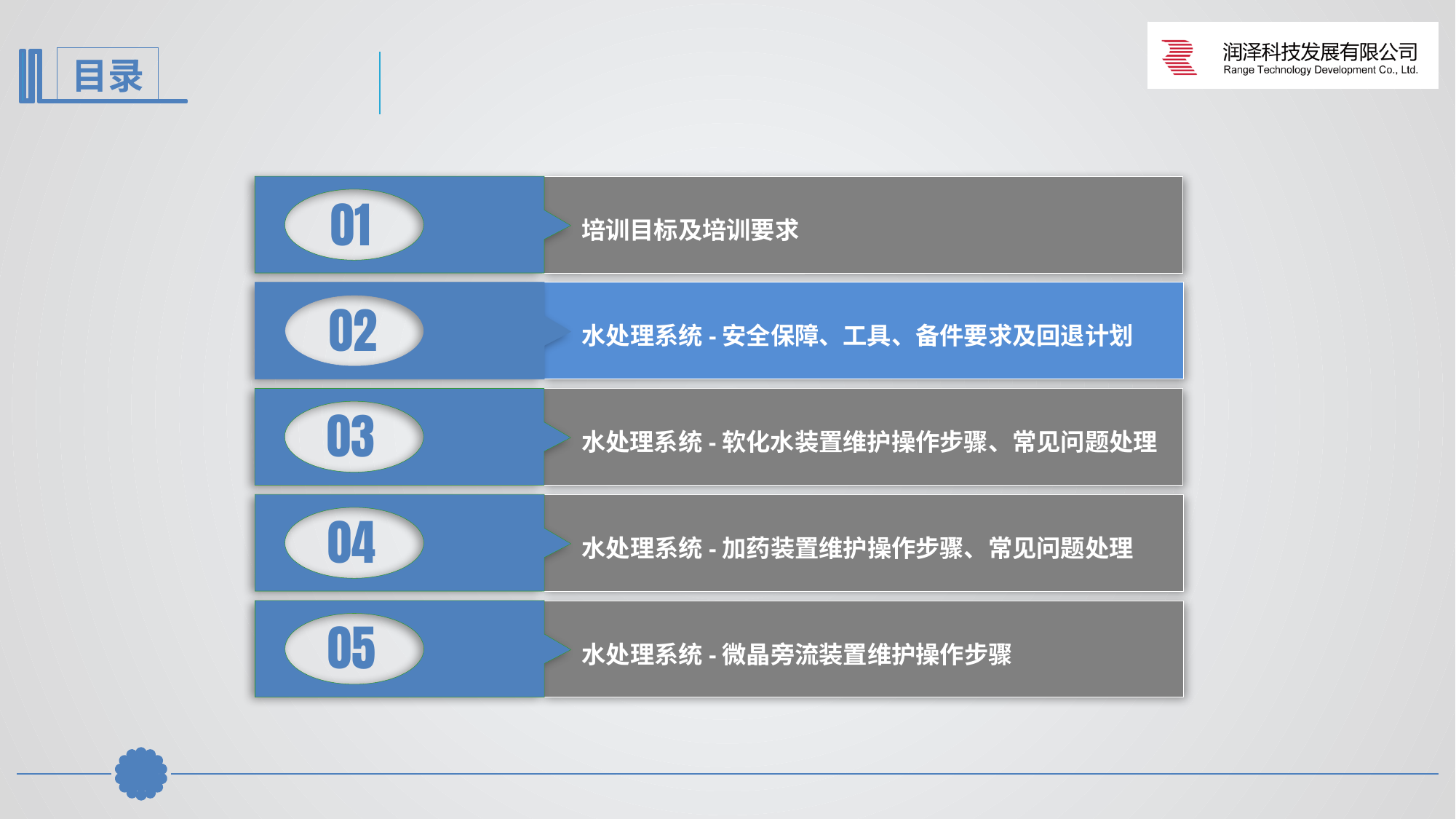

01
培训目标及培训要求

02
水处理系统-安全保障、工具、备件要求及回退计划

03
水处理系统-软化水装置维护操作步骤、常见问题处理

04
水处理系统-加药装置维护操作步骤、常见问题处理

05
水处理系统-微晶旁流装置维护操作步骤
4